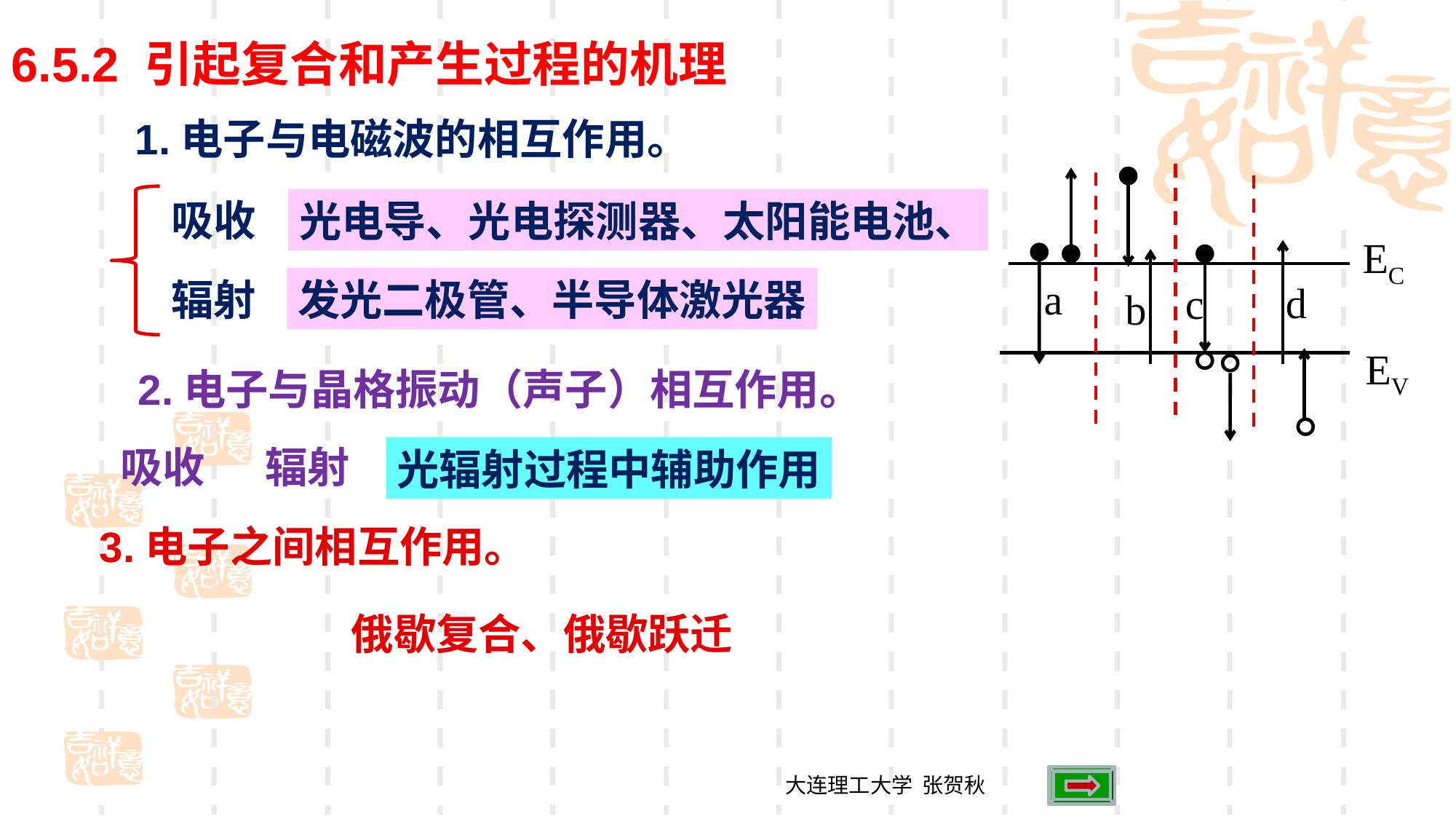

6.5.2 引起复合和产生过程的机理
1.电子与电磁波的相互作用。

吸收
光电导、光电探测器、太阳能电池、
EC

a
辐射
发光二极管、半导体激光器
d
c
b
EV

2.电子与晶格振动（声子）相互作用。

吸收
辐射
光辐射过程中辅助作用
3.电子之间相互作用。
俄歇复合、俄歇跃迁

大连理工大学  张贺秋